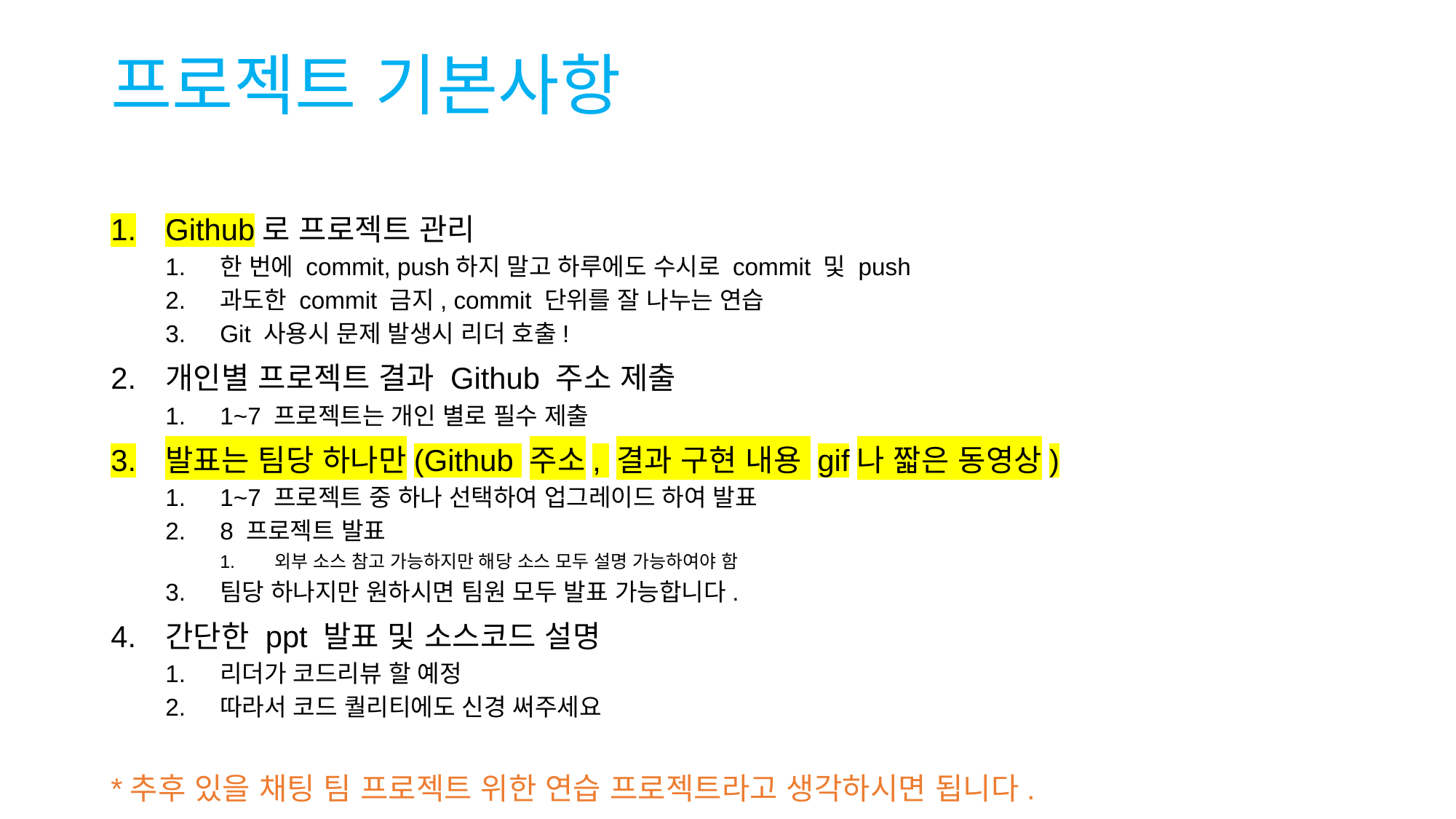

# 프로젝트 기본사항
Github로 프로젝트 관리
한 번에 commit, push하지 말고 하루에도 수시로 commit 및 push
과도한 commit 금지, commit 단위를 잘 나누는 연습
Git 사용시 문제 발생시 리더 호출!
개인별 프로젝트 결과 Github 주소 제출
1~7 프로젝트는 개인 별로 필수 제출
발표는 팀당 하나만(Github 주소, 결과 구현 내용 gif나 짧은 동영상)
1~7 프로젝트 중 하나 선택하여 업그레이드 하여 발표
8 프로젝트 발표
외부 소스 참고 가능하지만 해당 소스 모두 설명 가능하여야 함
팀당 하나지만 원하시면 팀원 모두 발표 가능합니다.
간단한 ppt 발표 및 소스코드 설명
리더가 코드리뷰 할 예정
따라서 코드 퀄리티에도 신경 써주세요

*추후 있을 채팅 팀 프로젝트 위한 연습 프로젝트라고 생각하시면 됩니다.